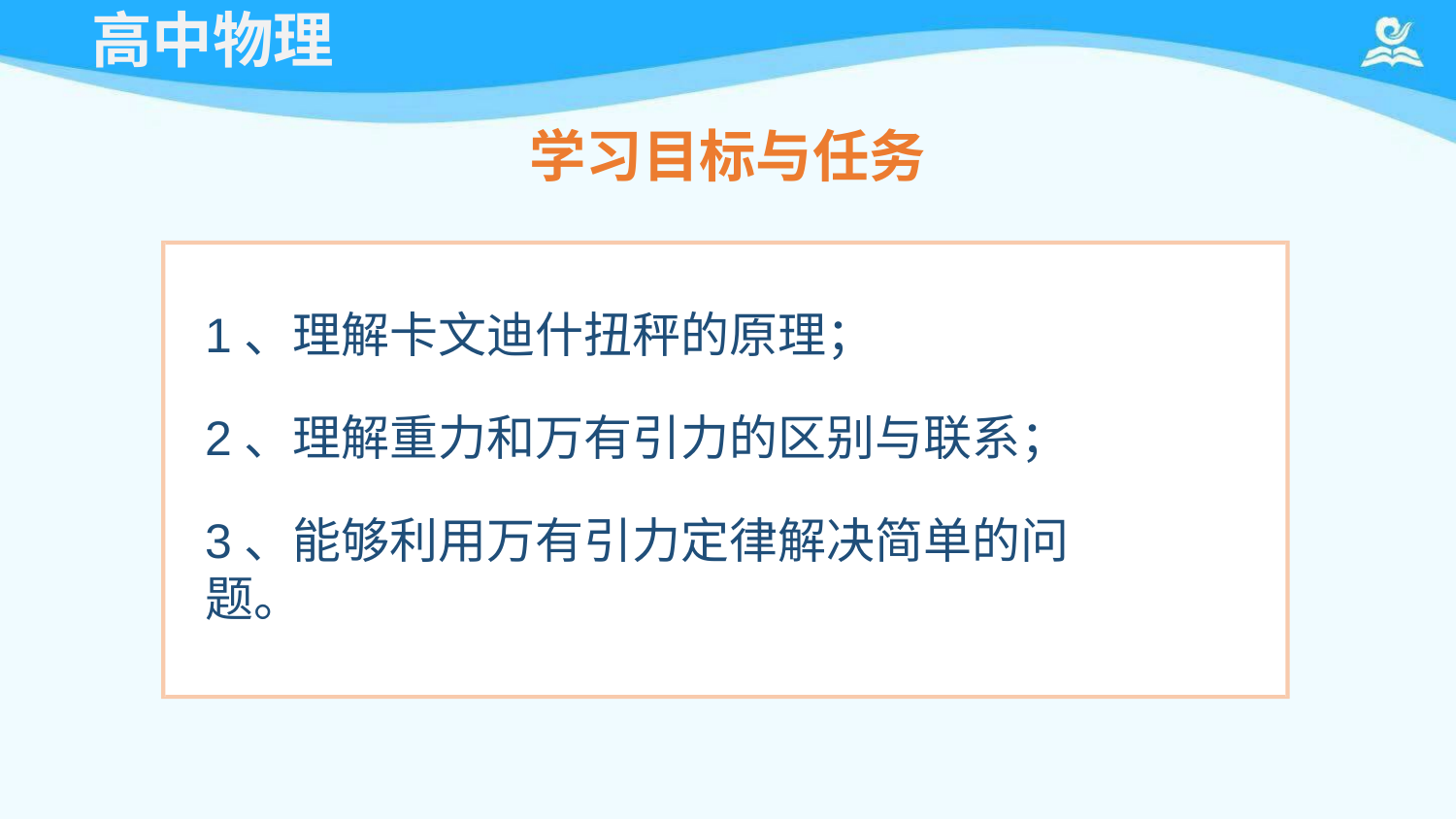

# 高中物理
学习目标与任务

1、理解卡文迪什扭秤的原理；
2、理解重力和万有引力的区别与联系；
3、能够利用万有引力定律解决简单的问题。